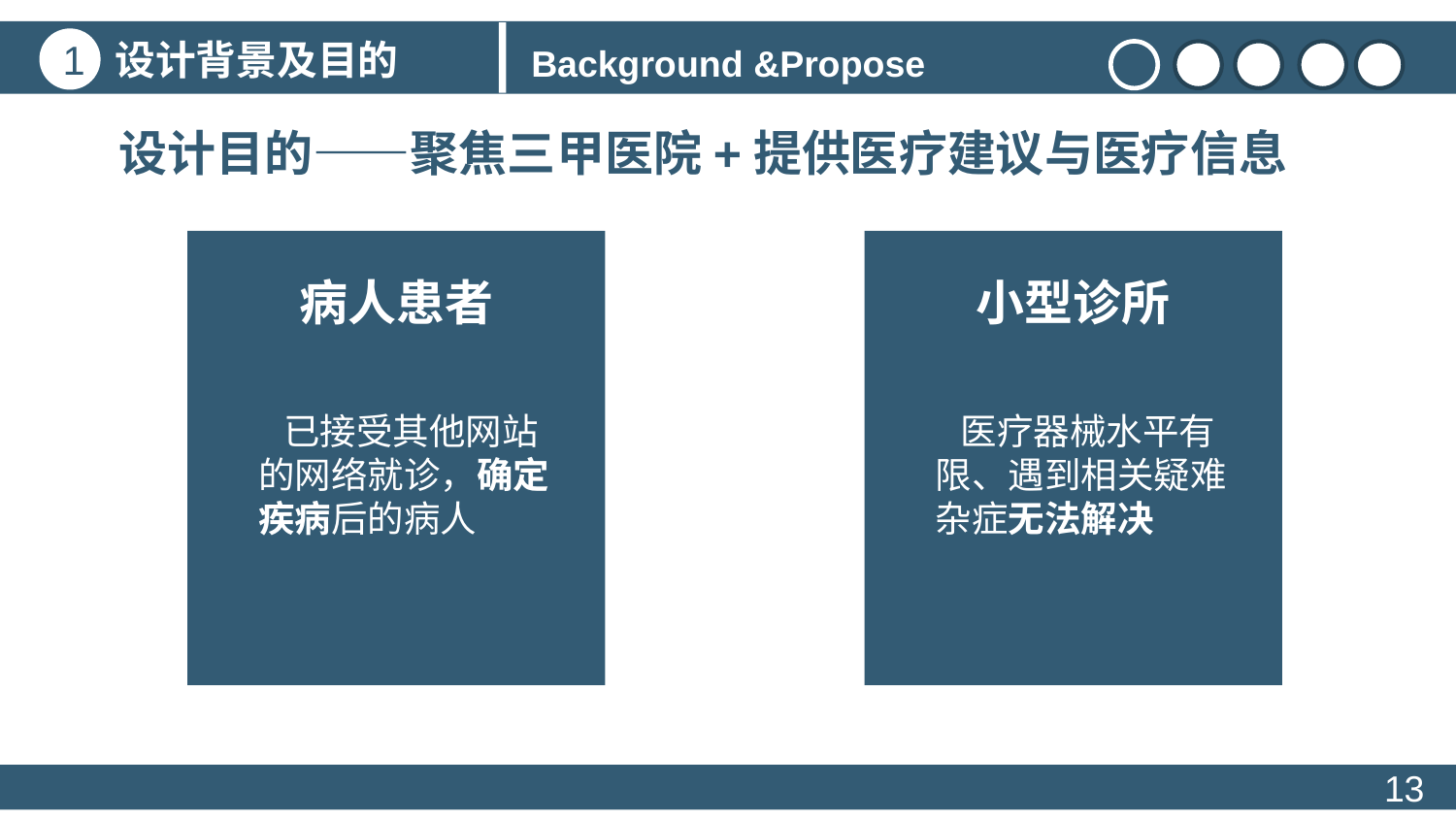

设计背景及目的
1
Background &Propose
设计目的——聚焦三甲医院+提供医疗建议与医疗信息

病人患者
  已接受其他网站的网络就诊，确定疾病后的病人

小型诊所
  医疗器械水平有限、遇到相关疑难杂症无法解决
13